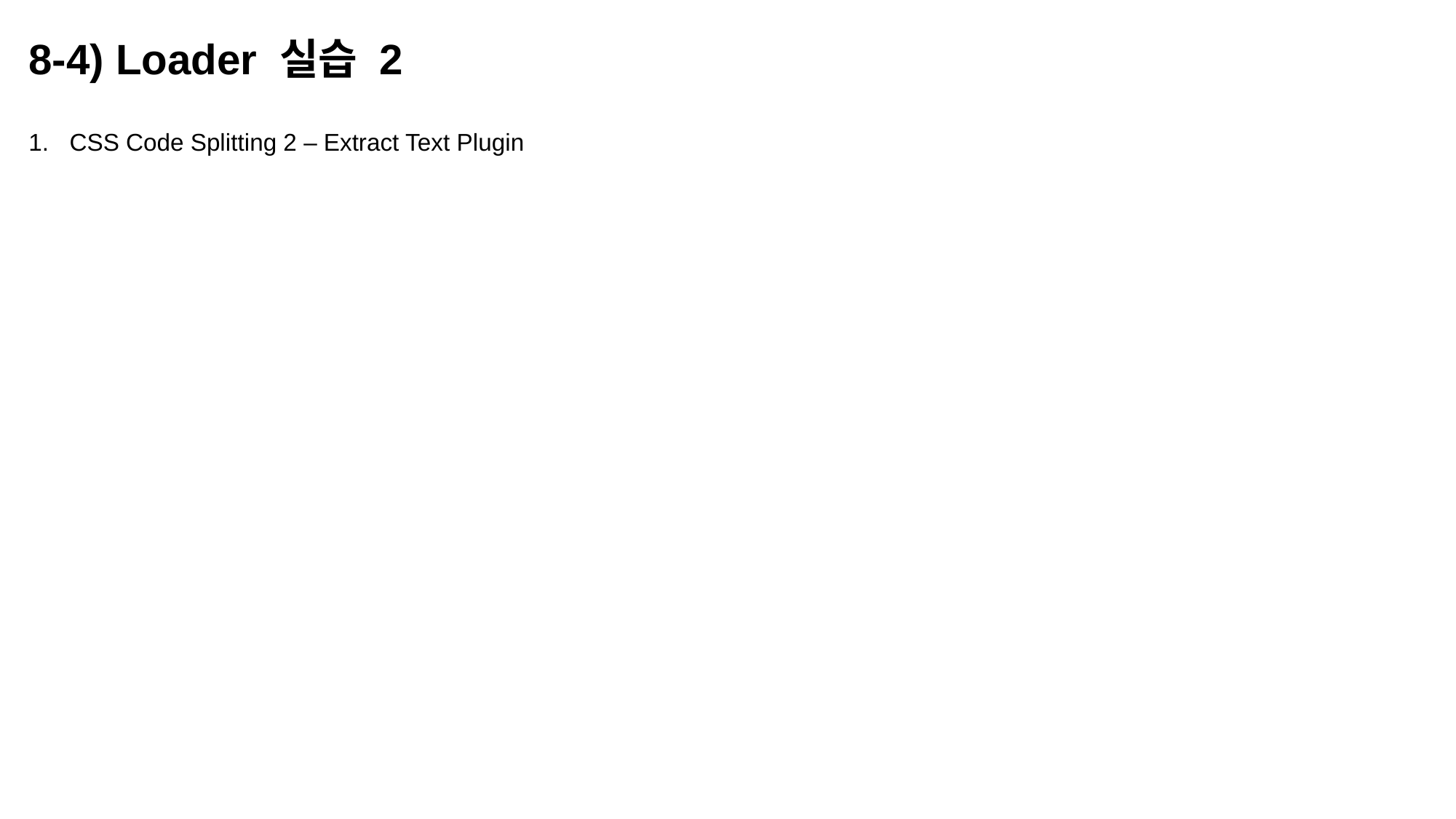

# 8-4) Loader 실습 2
CSS Code Splitting 2 – Extract Text Plugin